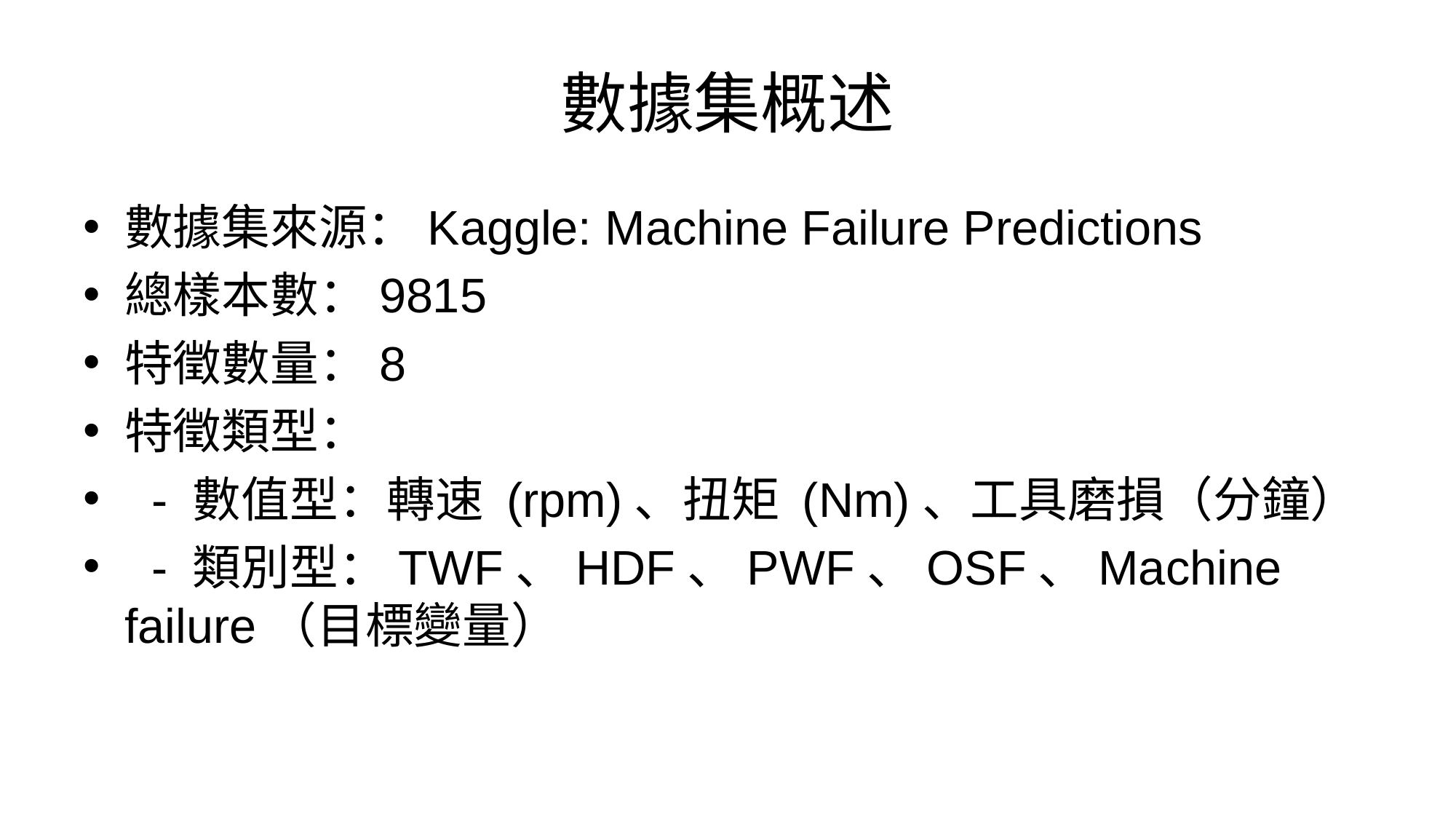

# 數據集概述
數據集來源：Kaggle: Machine Failure Predictions
總樣本數：9815
特徵數量：8
特徵類型：
  - 數值型：轉速 (rpm)、扭矩 (Nm)、工具磨損（分鐘）
  - 類別型：TWF、HDF、PWF、OSF、Machine failure（目標變量）